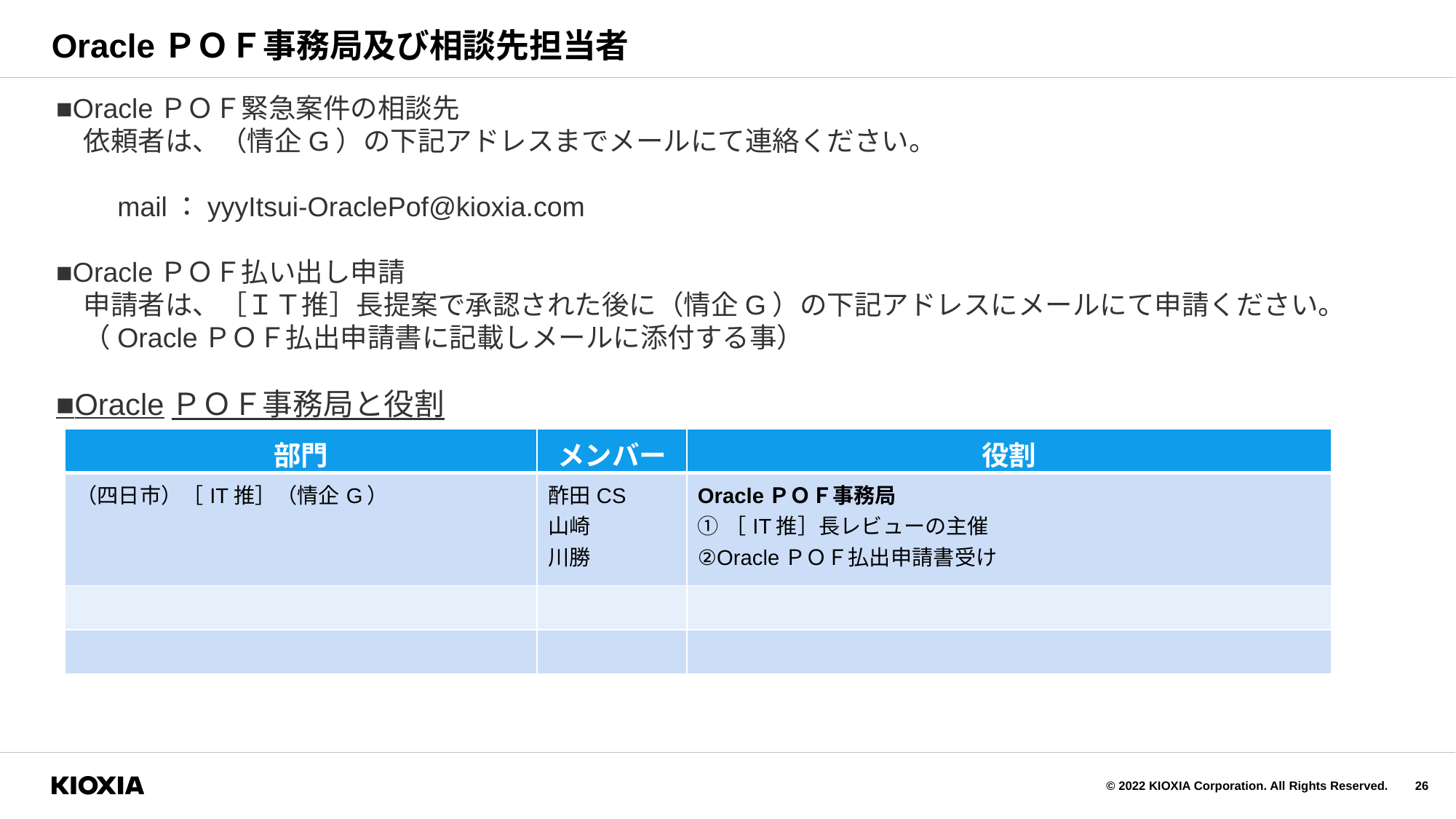

# OracleＰＯＦ事務局及び相談先担当者
■OracleＰＯＦ緊急案件の相談先
　依頼者は、（情企G）の下記アドレスまでメールにて連絡ください。

　　mail：yyyItsui-OraclePof@kioxia.com

■OracleＰＯＦ払い出し申請
　申請者は、［ＩＴ推］長提案で承認された後に（情企G）の下記アドレスにメールにて申請ください。
　（OracleＰＯＦ払出申請書に記載しメールに添付する事）
■OracleＰＯＦ事務局と役割
| 部門 | メンバー | 役割 |
| --- | --- | --- |
| （四日市）［IT推］（情企G） | 酢田CS 山崎 川勝 | OracleＰＯＦ事務局 ①［IT推］長レビューの主催 ②OracleＰＯＦ払出申請書受け |
|  |  |  |
|  |  |  |